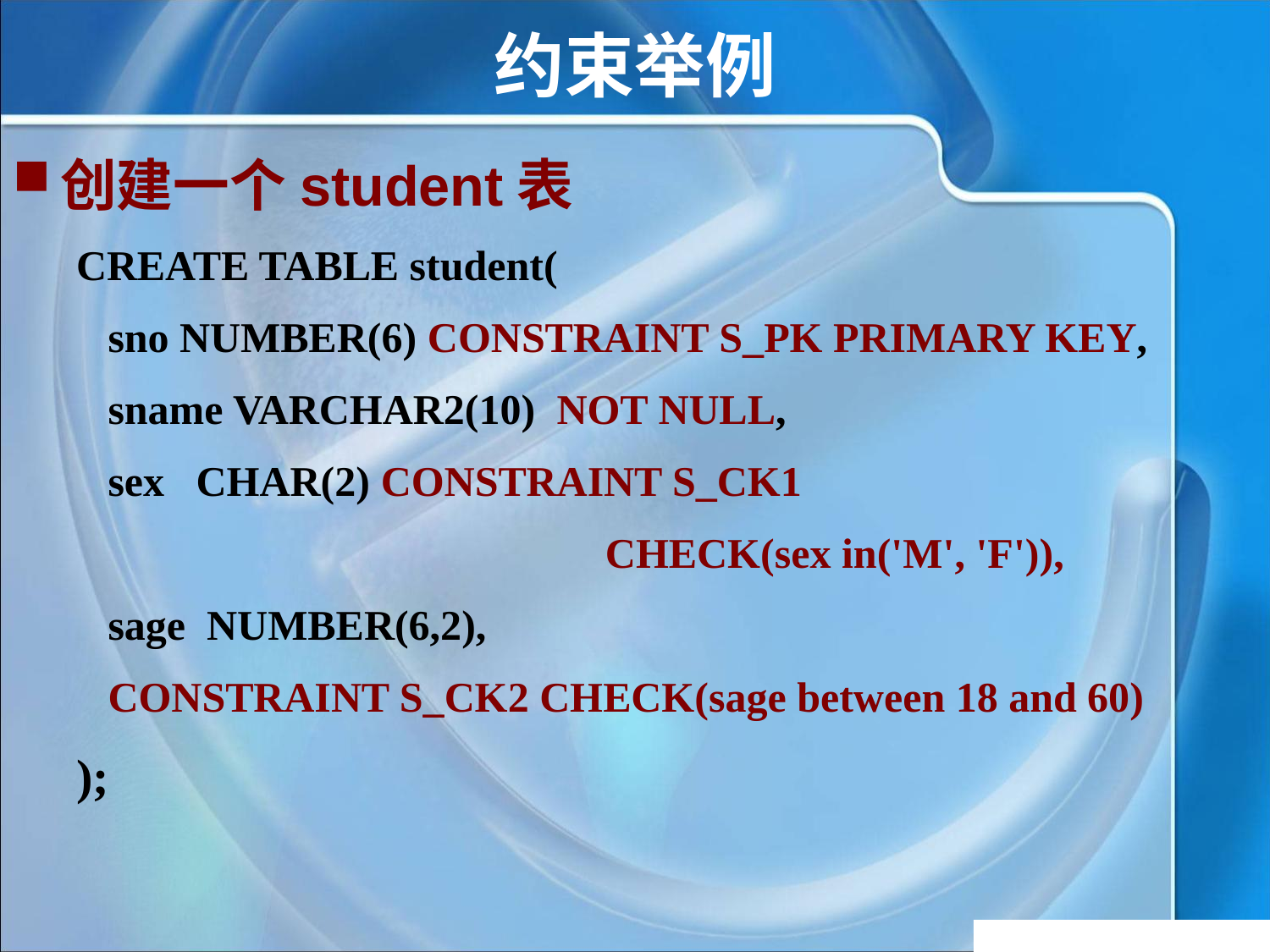

# 约束举例
创建一个student表
CREATE TABLE student(
   sno NUMBER(6) CONSTRAINT S_PK PRIMARY KEY,
   sname VARCHAR2(10)  NOT NULL,
   sex   CHAR(2) CONSTRAINT S_CK1
                                                  CHECK(sex in('M', 'F')),
   sage  NUMBER(6,2),
   CONSTRAINT S_CK2 CHECK(sage between 18 and 60)
);
32